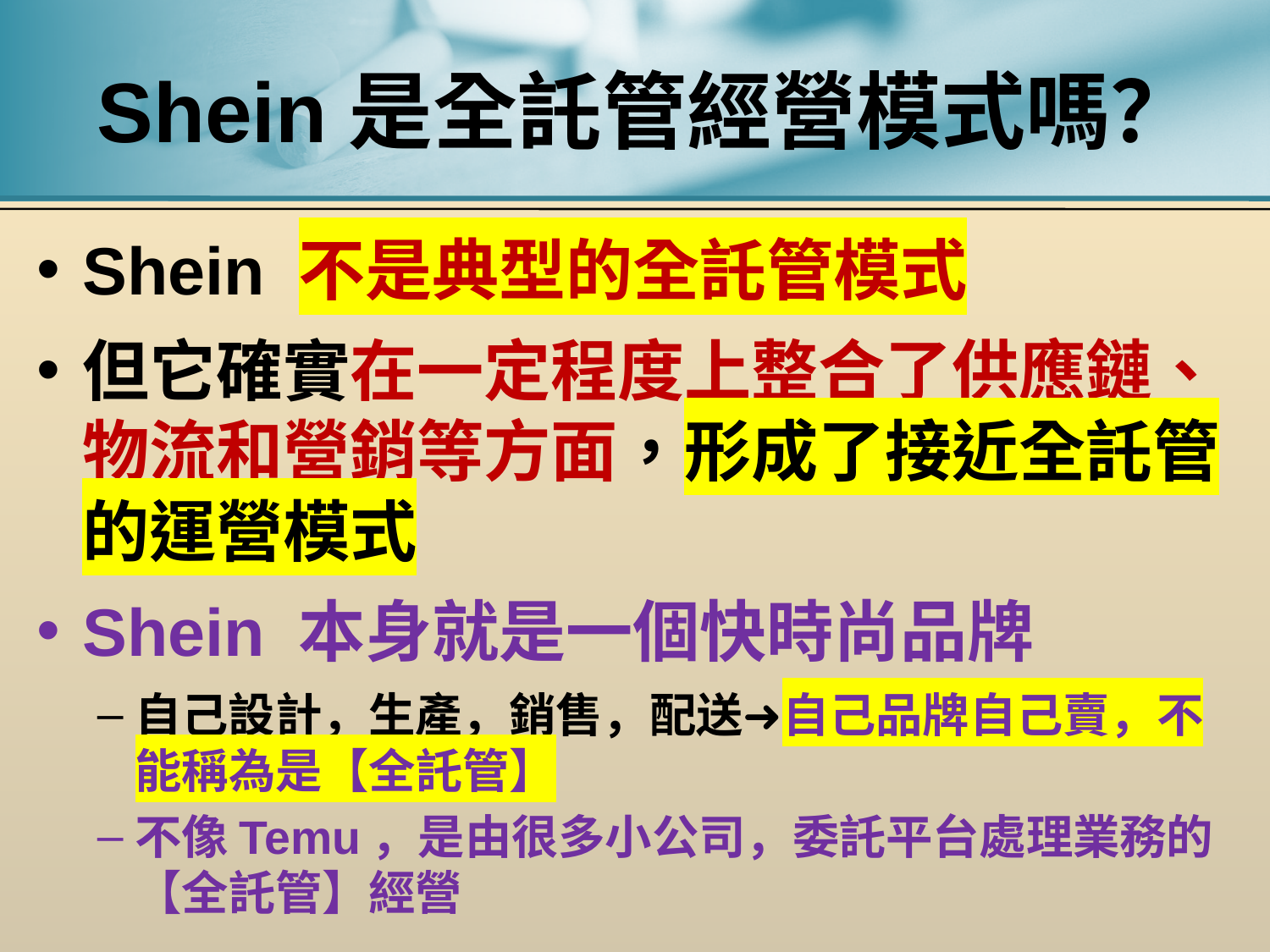

# Shein是全託管經營模式嗎？
Shein 不是典型的全託管模式
但它確實在一定程度上整合了供應鏈、物流和營銷等方面，形成了接近全託管的運營模式
Shein 本身就是一個快時尚品牌
自己設計，生產，銷售，配送➜自己品牌自己賣，不能稱為是【全託管】
不像Temu，是由很多小公司，委託平台處理業務的【全託管】經營